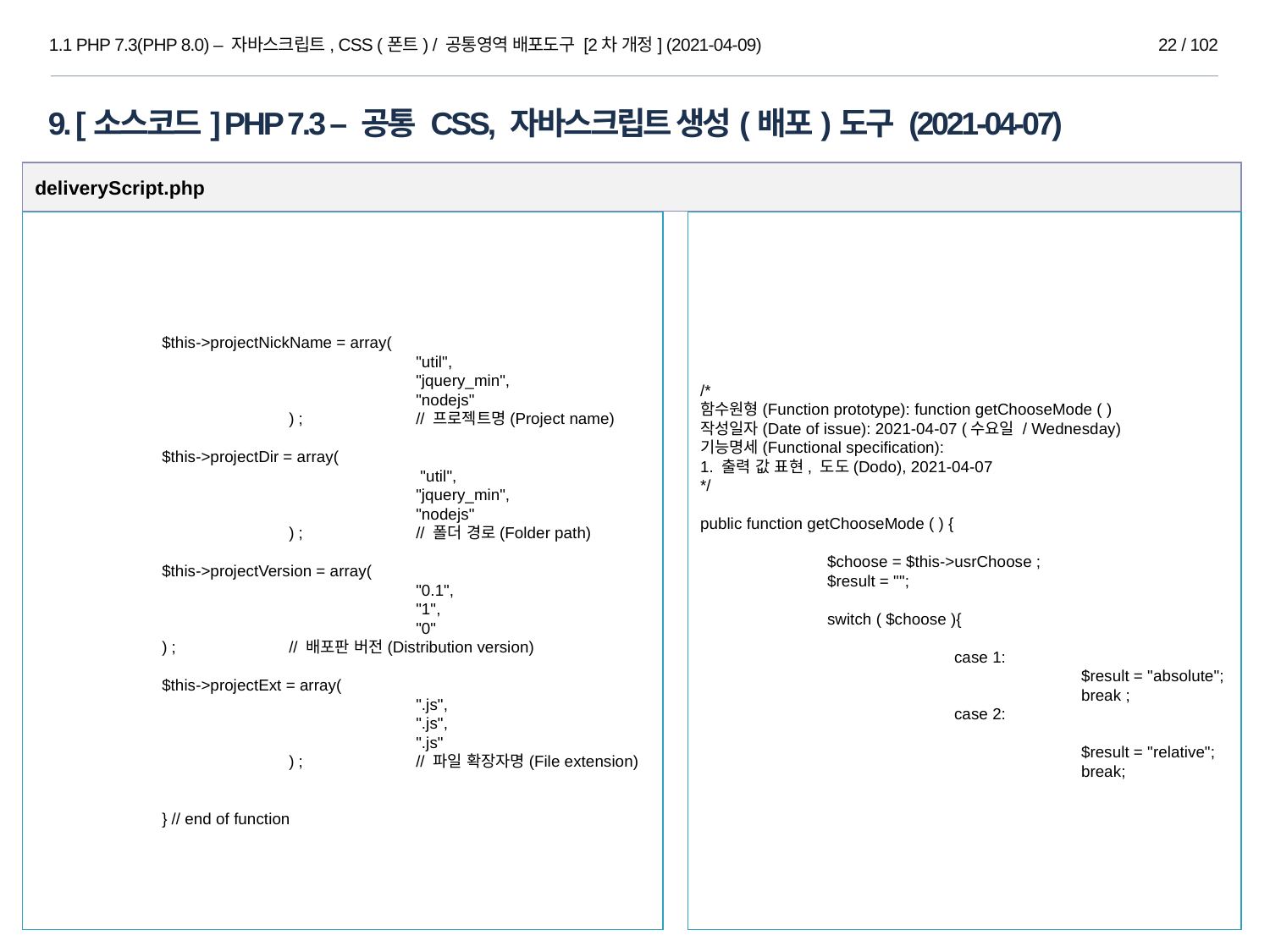

1.1 PHP 7.3(PHP 8.0) – 자바스크립트, CSS (폰트) / 공통영역 배포도구 [2차 개정] (2021-04-09)
22 / 102

9. [소스코드] PHP 7.3 – 공통 CSS, 자바스크립트 생성(배포)도구 (2021-04-07)
deliveryScript.php

	$this->projectNickName = array(
			"util",
			"jquery_min",
			"nodejs"
		) ;	// 프로젝트명(Project name)

	$this->projectDir = array(
			 "util",
			"jquery_min",
			"nodejs"
		) ;	// 폴더 경로(Folder path)

	$this->projectVersion = array(
			"0.1",
			"1",
			"0"
	) ;	// 배포판 버전(Distribution version)

	$this->projectExt = array(
			".js",
			".js",
			".js"
		) ;	// 파일 확장자명(File extension)

	} // end of function

/*
함수원형(Function prototype): function getChooseMode ( )
작성일자(Date of issue): 2021-04-07 (수요일 / Wednesday)
기능명세(Functional specification):
1. 출력 값 표현, 도도(Dodo), 2021-04-07
*/

public function getChooseMode ( ) {

	$choose = $this->usrChoose ;
	$result = "";

	switch ( $choose ){

		case 1:
			$result = "absolute";
			break ;
		case 2:
							$result = "relative";			break;